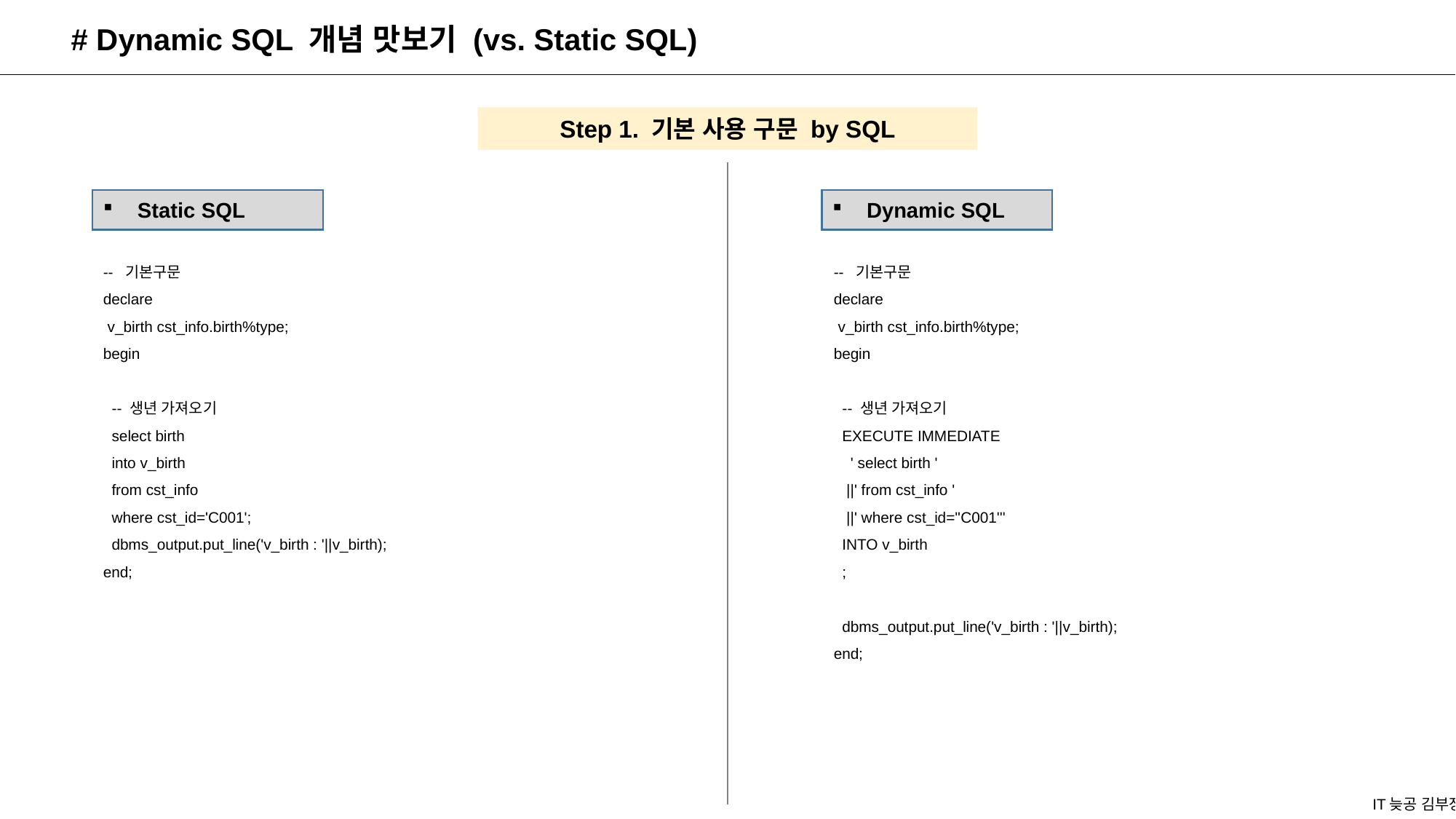

# Dynamic SQL 개념 맛보기 (vs. Static SQL)
Step 1. 기본 사용 구문 by SQL
Dynamic SQL
Static SQL

--  기본구문
declare
 v_birth cst_info.birth%type;
begin

  -- 생년 가져오기
  EXECUTE IMMEDIATE
    ' select birth '
   ||' from cst_info '
   ||' where cst_id=''C001'''
  INTO v_birth
  ;

  dbms_output.put_line('v_birth : '||v_birth);
end;

--  기본구문
declare
 v_birth cst_info.birth%type;
begin

  -- 생년 가져오기
  select birth
  into v_birth
  from cst_info
  where cst_id='C001';
  dbms_output.put_line('v_birth : '||v_birth);
end;
IT늦공 김부장